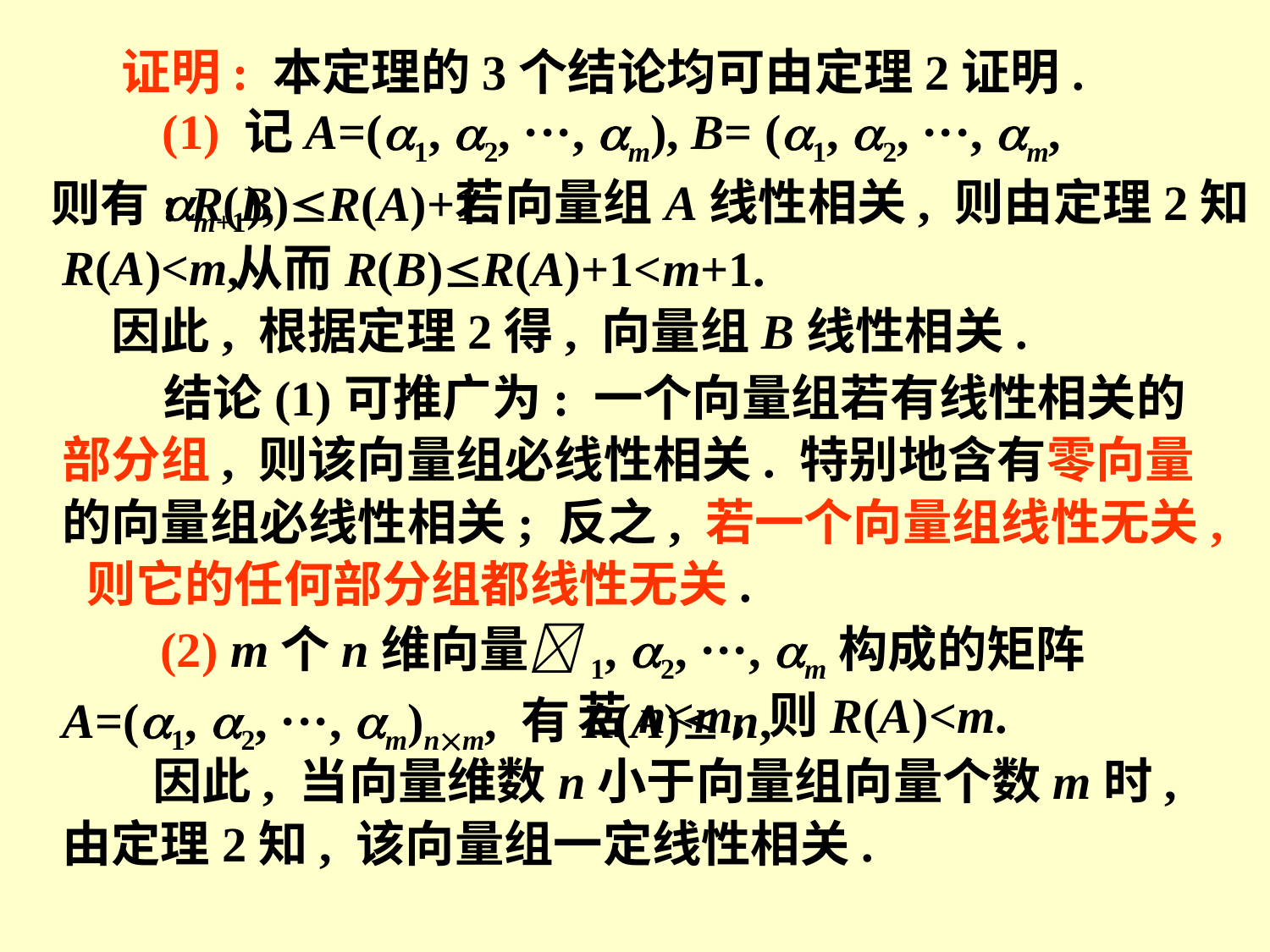

证明: 本定理的3个结论均可由定理2证明.
(1) 记A=(α1, α2, ···, αm), B= (α1, α2, ···, αm, αm+1),
若向量组A线性相关, 则由定理2知
则有: R(B)≤R(A)+1.
R(A)<m,
从而R(B)≤R(A)+1<m+1.
因此, 根据定理2得, 向量组B线性相关.
        结论(1)可推广为: 一个向量组若有线性相关的部分组, 则该向量组必线性相关. 特别地含有零向量的向量组必线性相关; 反之, 若一个向量组线性无关, 则它的任何部分组都线性无关.
        (2) m个n维向量α1, α2, ···, αm构成的矩阵A=(α1, α2, ···, αm)n×m, 有R(A)≤ n,
若n<m, 则R(A)<m.
       因此, 当向量维数n小于向量组向量个数m时, 由定理2知, 该向量组一定线性相关.